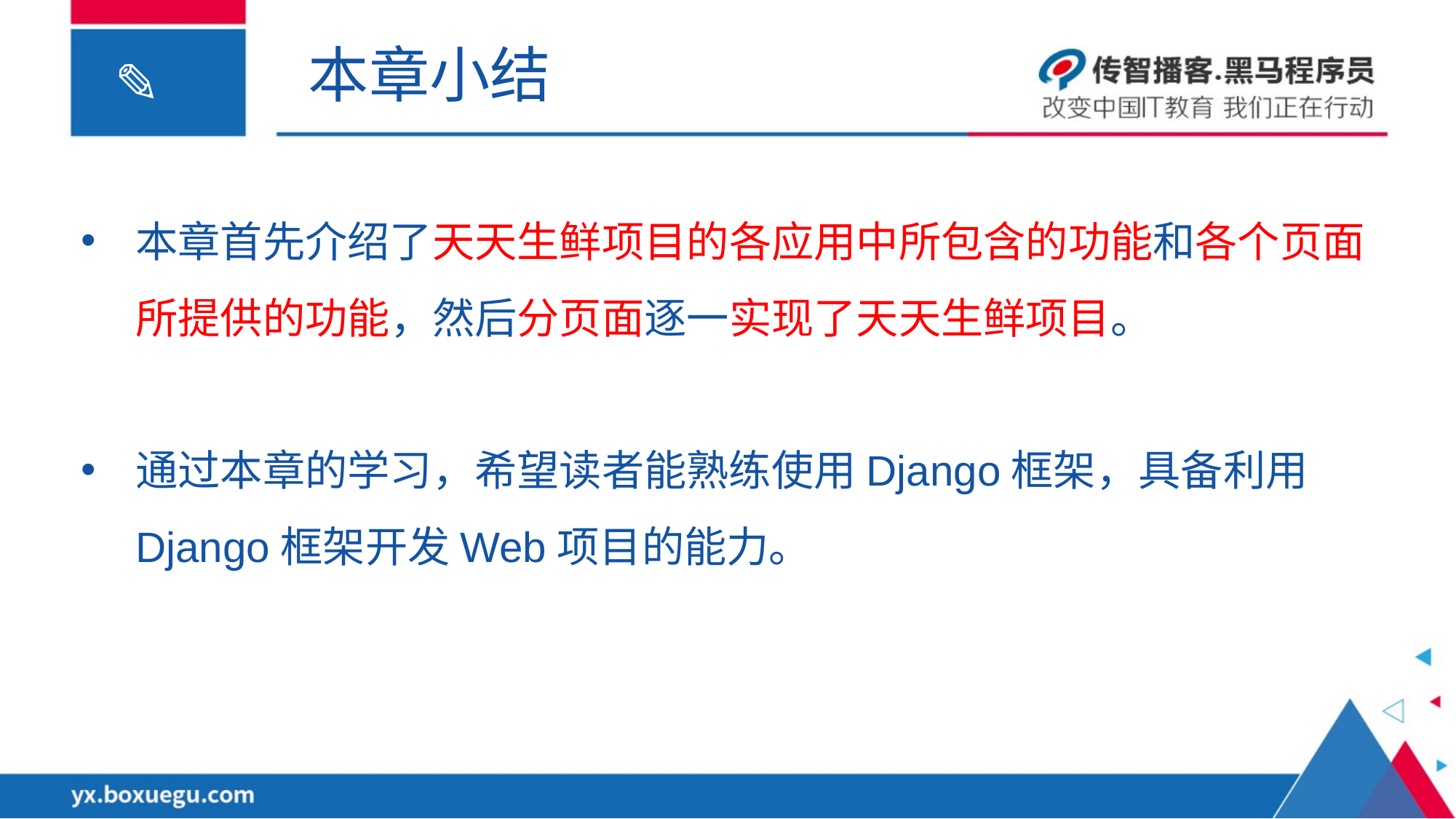

本章小结
本章首先介绍了天天生鲜项目的各应用中所包含的功能和各个页面所提供的功能，然后分页面逐一实现了天天生鲜项目。

通过本章的学习，希望读者能熟练使用Django框架，具备利用Django框架开发Web项目的能力。